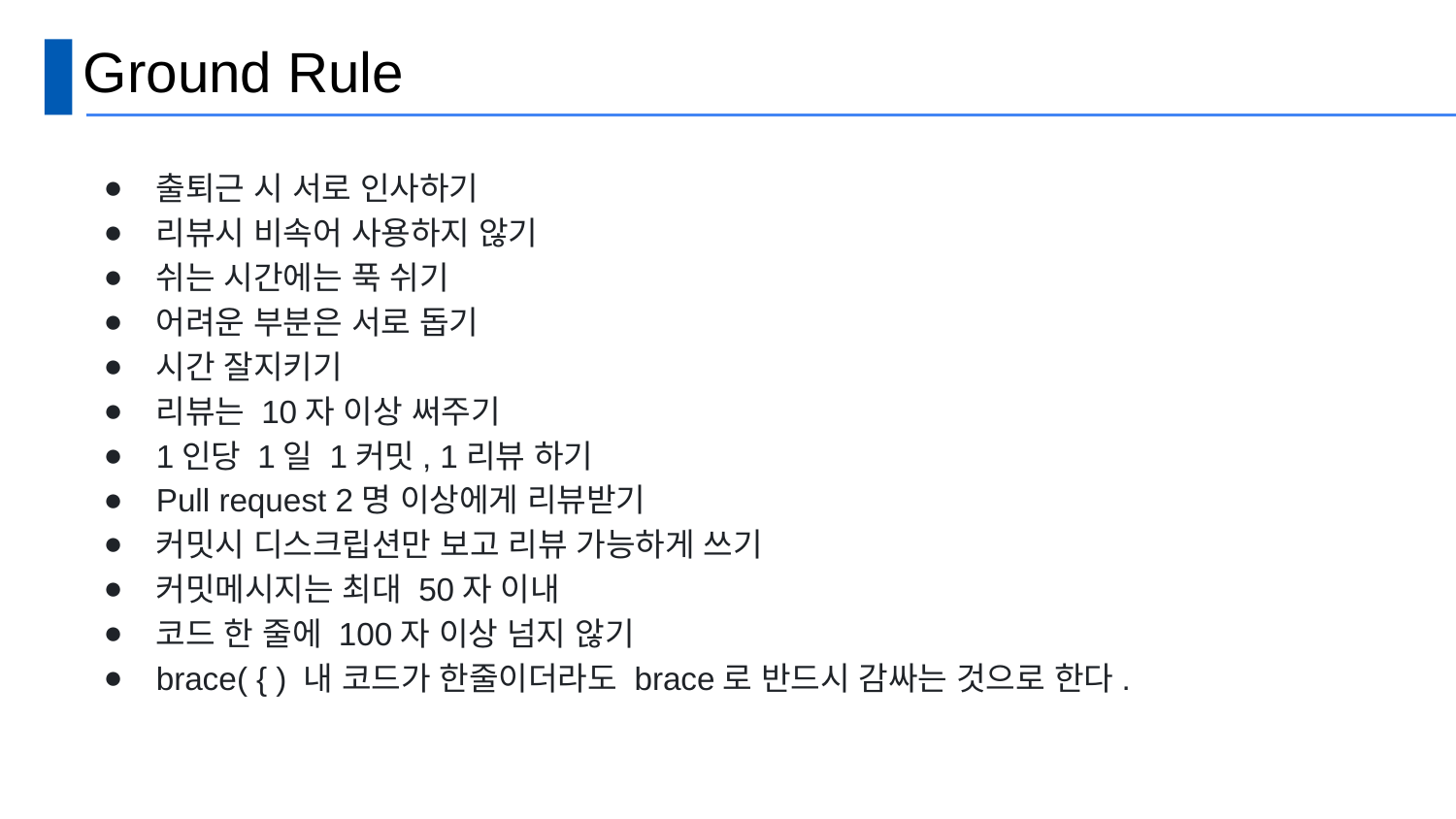

# Ground Rule
출퇴근 시 서로 인사하기
리뷰시 비속어 사용하지 않기
쉬는 시간에는 푹 쉬기
어려운 부분은 서로 돕기
시간 잘지키기
리뷰는 10자 이상 써주기
1인당 1일 1커밋, 1리뷰 하기
Pull request 2명 이상에게 리뷰받기
커밋시 디스크립션만 보고 리뷰 가능하게 쓰기
커밋메시지는 최대 50자 이내
코드 한 줄에 100자 이상 넘지 않기
brace( { ) 내 코드가 한줄이더라도 brace로 반드시 감싸는 것으로 한다.